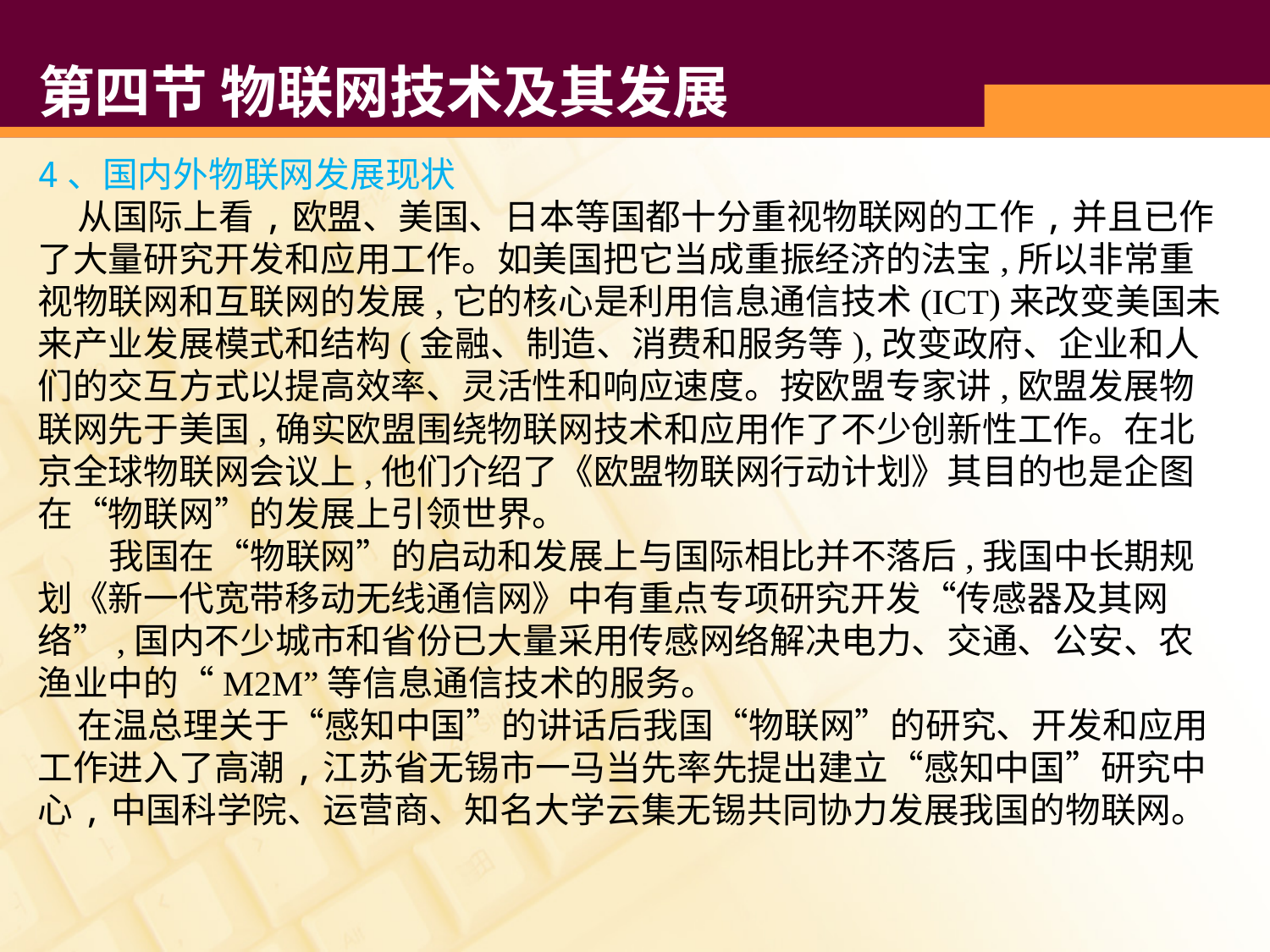

# 第四节 物联网技术及其发展
4、国内外物联网发展现状
    从国际上看,欧盟、美国、日本等国都十分重视物联网的工作,并且已作了大量研究开发和应用工作。如美国把它当成重振经济的法宝,所以非常重视物联网和互联网的发展,它的核心是利用信息通信技术(ICT)来改变美国未来产业发展模式和结构(金融、制造、消费和服务等),改变政府、企业和人们的交互方式以提高效率、灵活性和响应速度。按欧盟专家讲,欧盟发展物联网先于美国,确实欧盟围绕物联网技术和应用作了不少创新性工作。在北京全球物联网会议上,他们介绍了《欧盟物联网行动计划》其目的也是企图在“物联网”的发展上引领世界。
        我国在“物联网”的启动和发展上与国际相比并不落后,我国中长期规划《新一代宽带移动无线通信网》中有重点专项研究开发“传感器及其网络”,国内不少城市和省份已大量采用传感网络解决电力、交通、公安、农渔业中的“M2M”等信息通信技术的服务。
    在温总理关于“感知中国”的讲话后我国“物联网”的研究、开发和应用工作进入了高潮,江苏省无锡市一马当先率先提出建立“感知中国”研究中心,中国科学院、运营商、知名大学云集无锡共同协力发展我国的物联网。